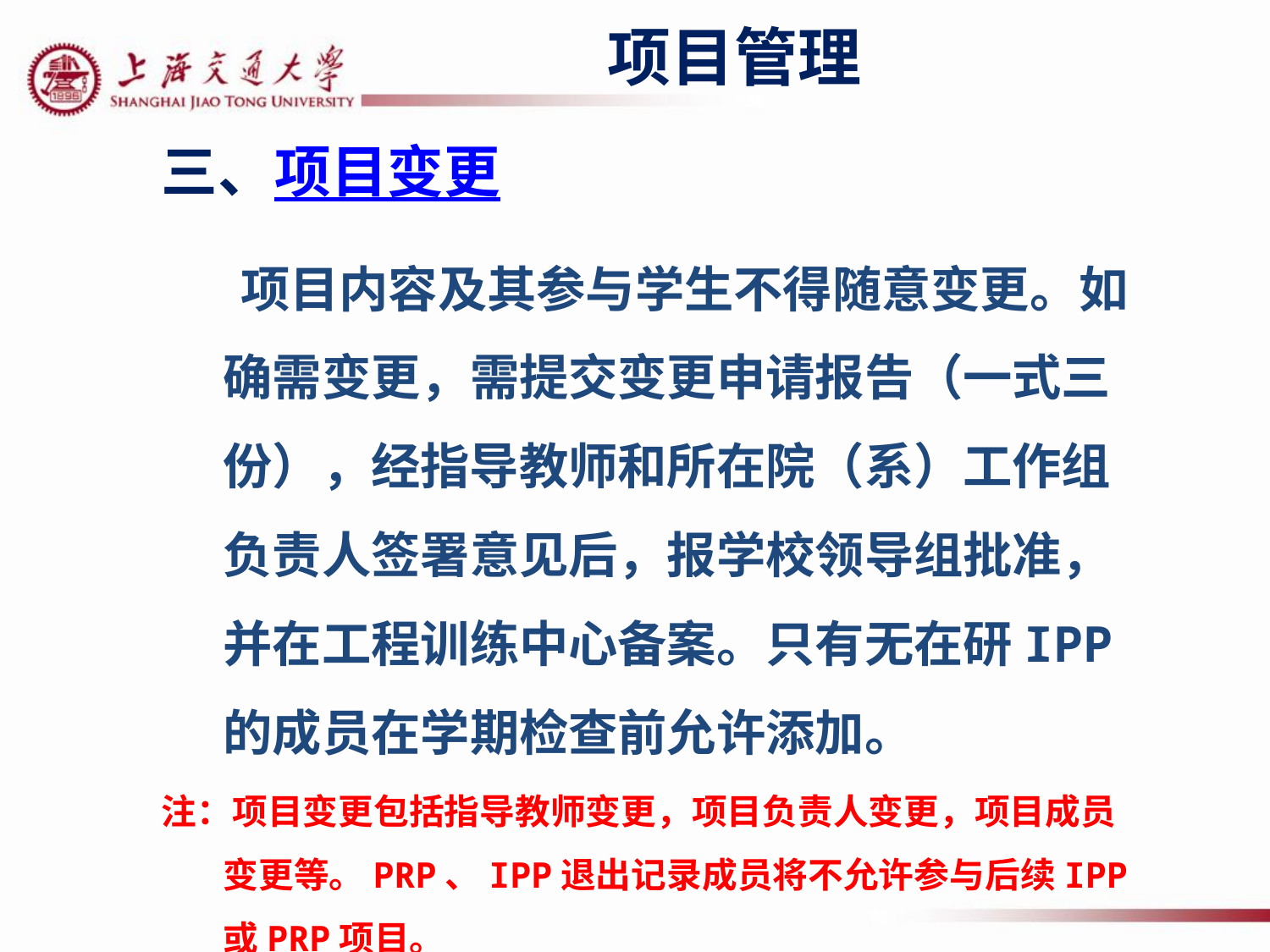

# 项目管理
三、项目变更
      项目内容及其参与学生不得随意变更。如确需变更，需提交变更申请报告（一式三份），经指导教师和所在院（系）工作组负责人签署意见后，报学校领导组批准，并在工程训练中心备案。只有无在研IPP的成员在学期检查前允许添加。
注：项目变更包括指导教师变更，项目负责人变更，项目成员变更等。PRP、IPP退出记录成员将不允许参与后续IPP或PRP项目。